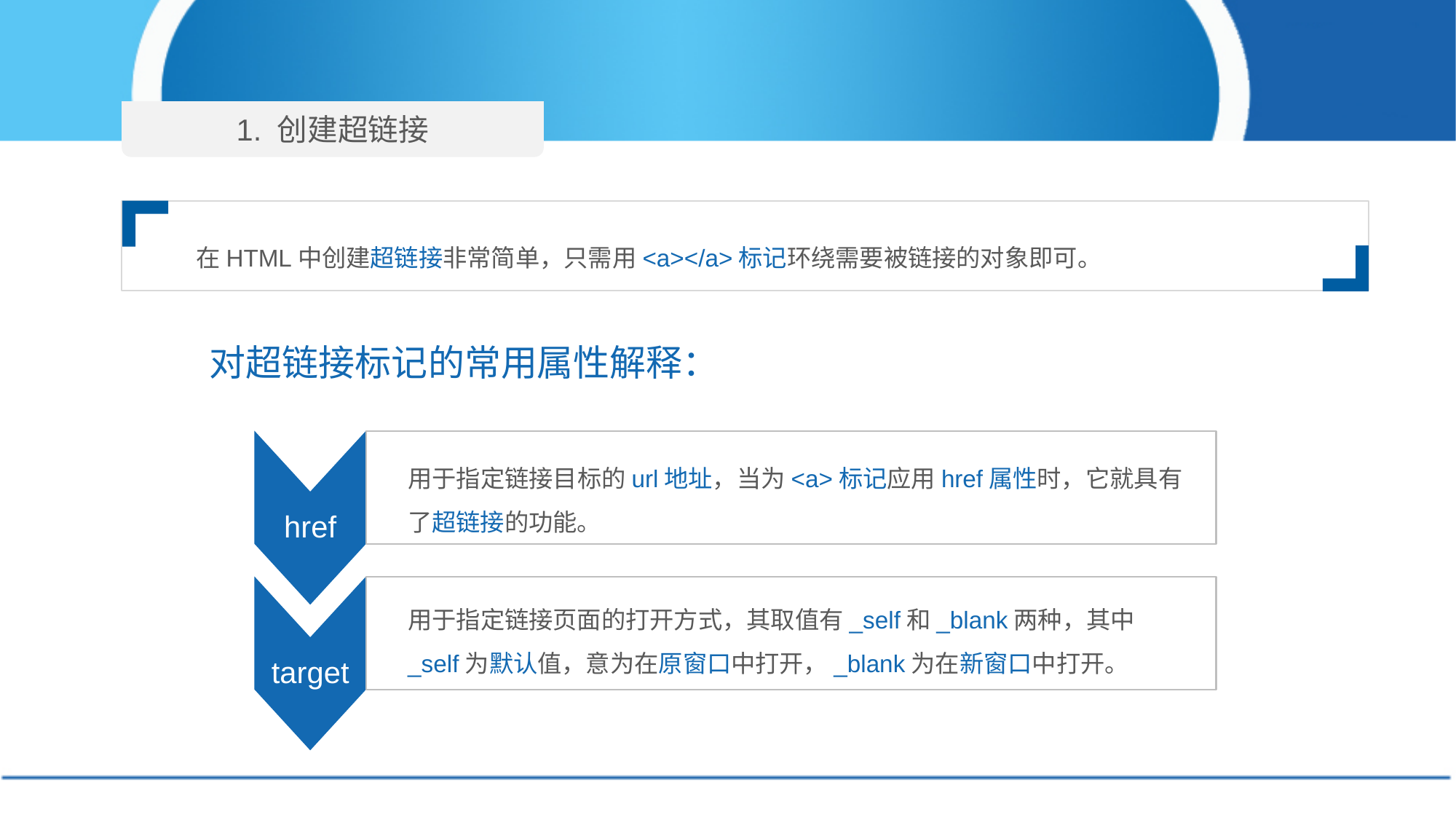

1. 创建超链接

在HTML中创建超链接非常简单，只需用<a></a>标记环绕需要被链接的对象即可。

对超链接标记的常用属性解释：
href

用于指定链接目标的url地址，当为<a>标记应用href属性时，它就具有了超链接的功能。
target

用于指定链接页面的打开方式，其取值有_self和_blank两种，其中_self为默认值，意为在原窗口中打开，_blank为在新窗口中打开。